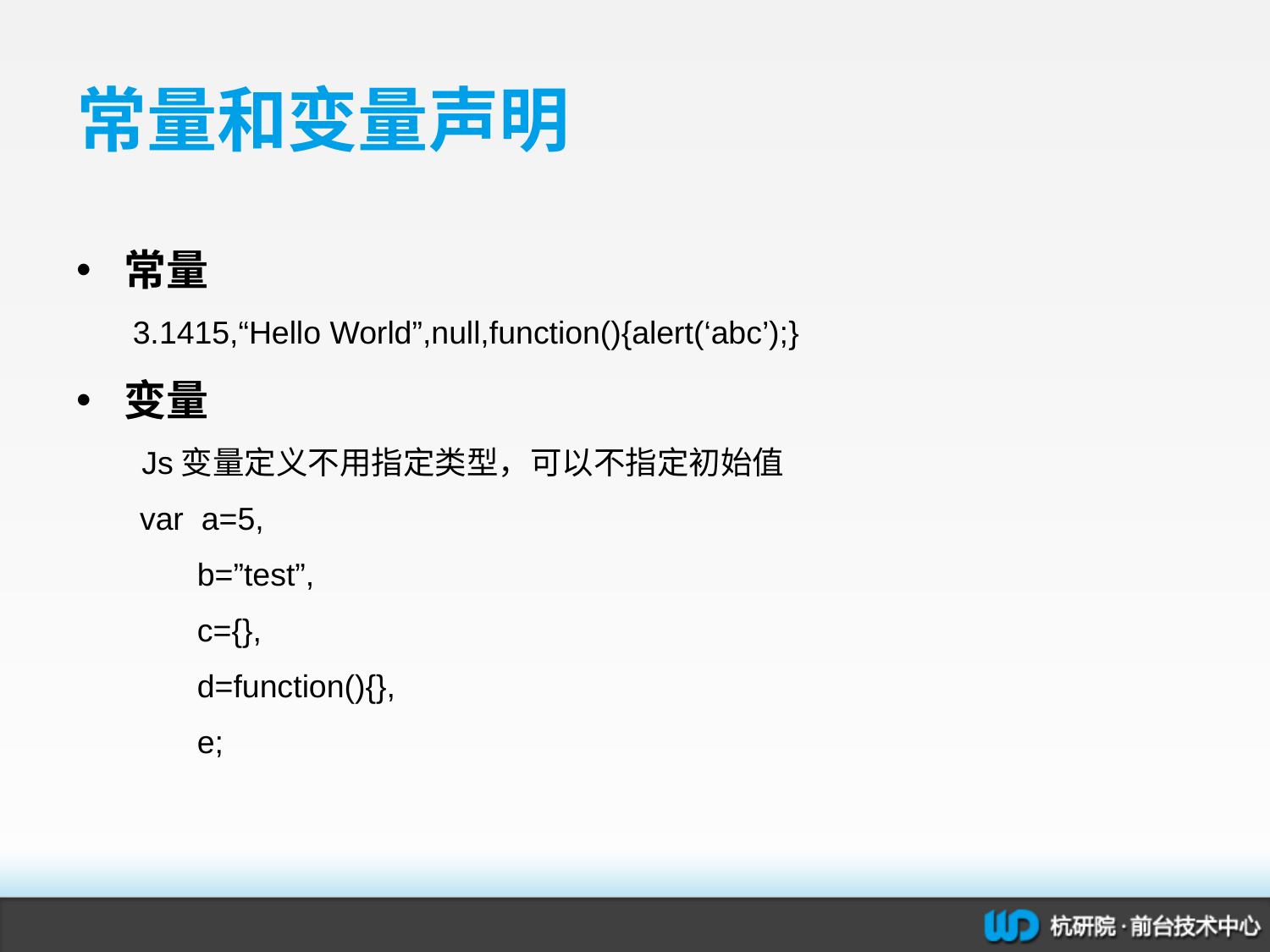

# 常量和变量声明
常量
	 3.1415,“Hello World”,null,function(){alert(‘abc’);}
变量
	  Js变量定义不用指定类型，可以不指定初始值
var  a=5,
	  b=”test”,
	  c={},
	  d=function(){},
	  e;